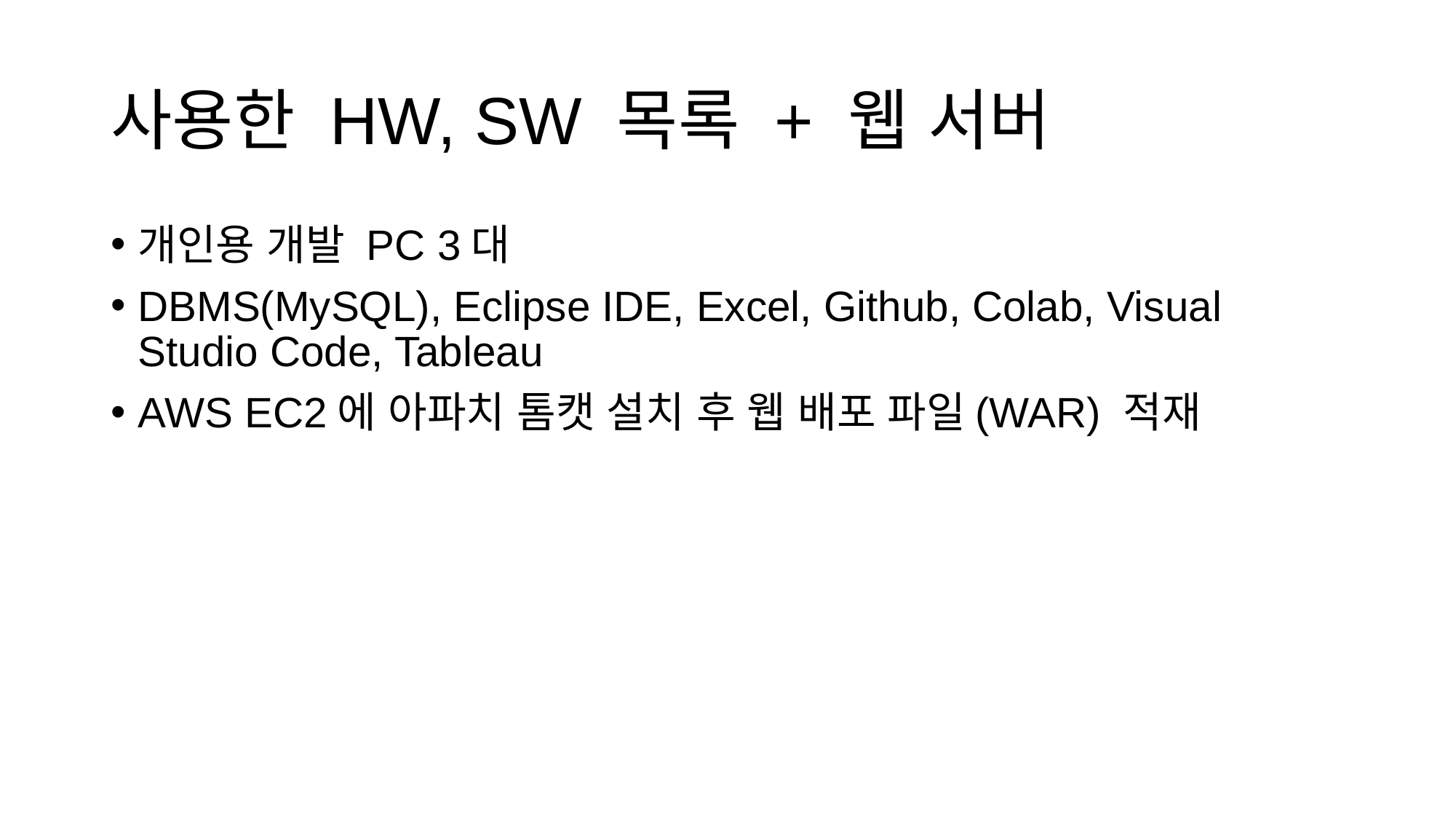

# 사용한 HW, SW 목록 + 웹 서버
개인용 개발 PC 3대
DBMS(MySQL), Eclipse IDE, Excel, Github, Colab, Visual Studio Code, Tableau
AWS EC2에 아파치 톰캣 설치 후 웹 배포 파일(WAR) 적재